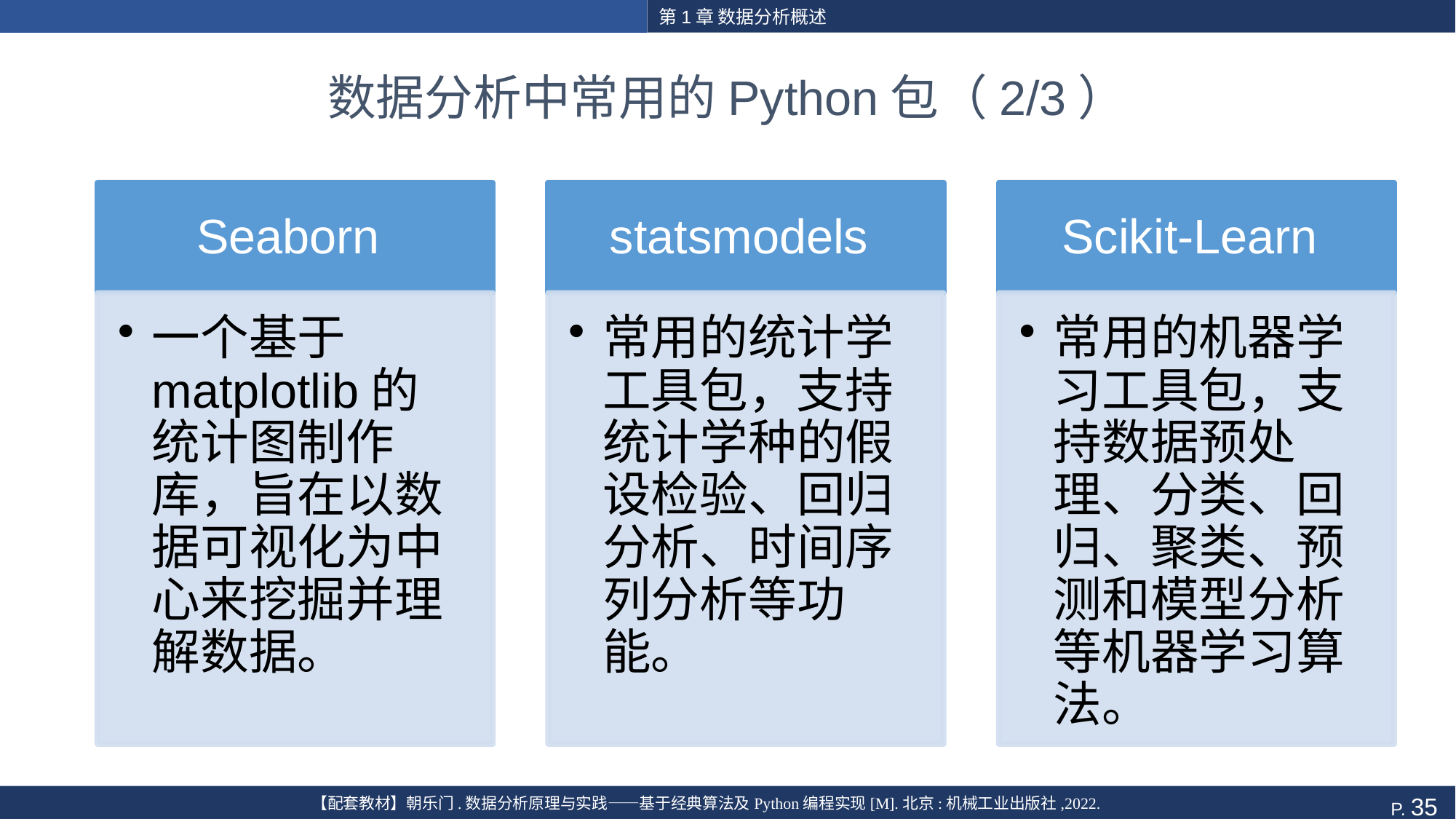

第1章 数据分析概述
# 数据分析中常用的Python包（2/3）
Seaborn
一个基于matplotlib的统计图制作库，旨在以数据可视化为中心来挖掘并理解数据。
statsmodels
常用的统计学工具包，支持统计学种的假设检验、回归分析、时间序列分析等功能。
Scikit-Learn
常用的机器学习工具包，支持数据预处理、分类、回归、聚类、预测和模型分析等机器学习算法。